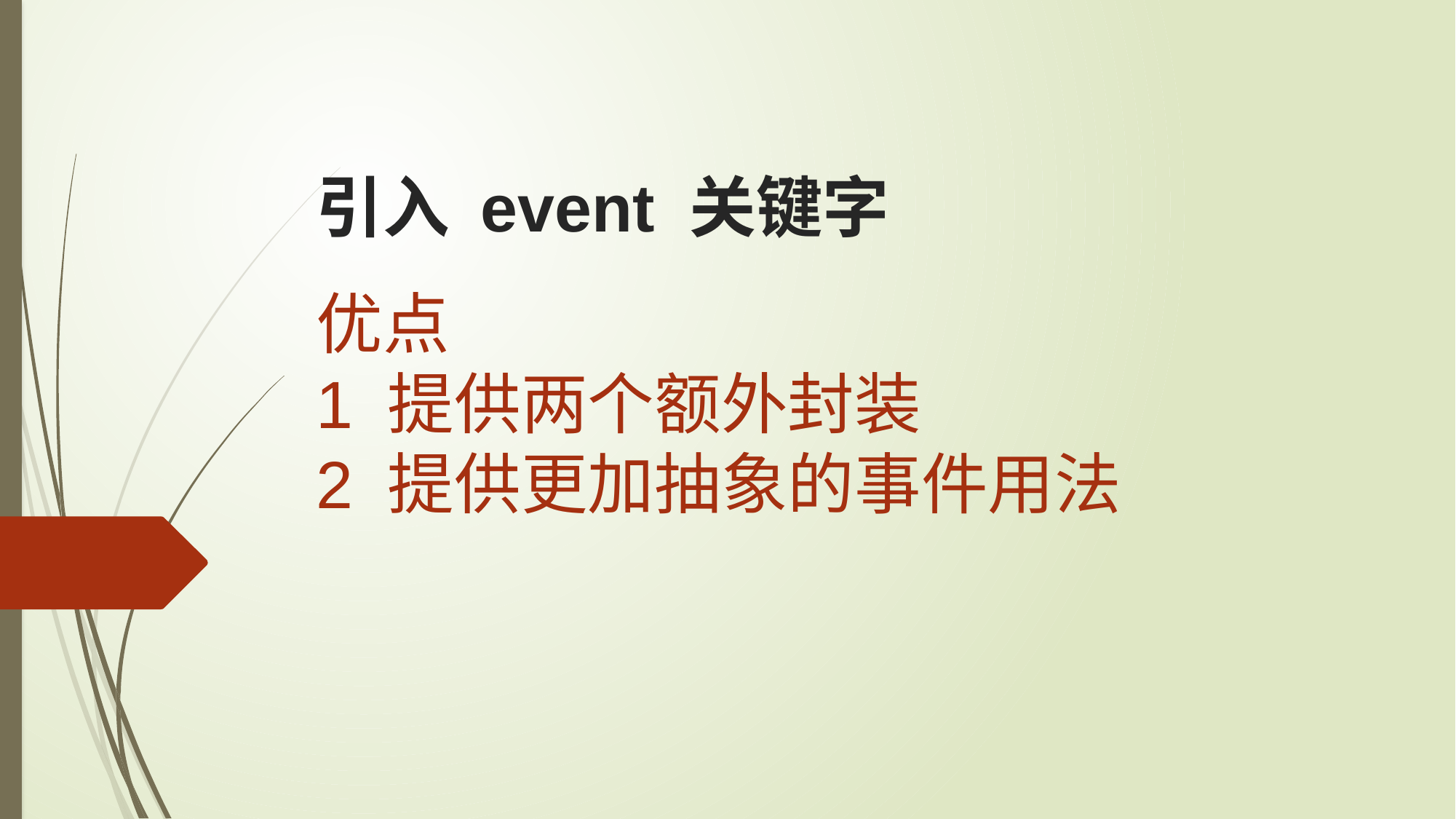

引入 event 关键字

优点
1 提供两个额外封装
2 提供更加抽象的事件用法